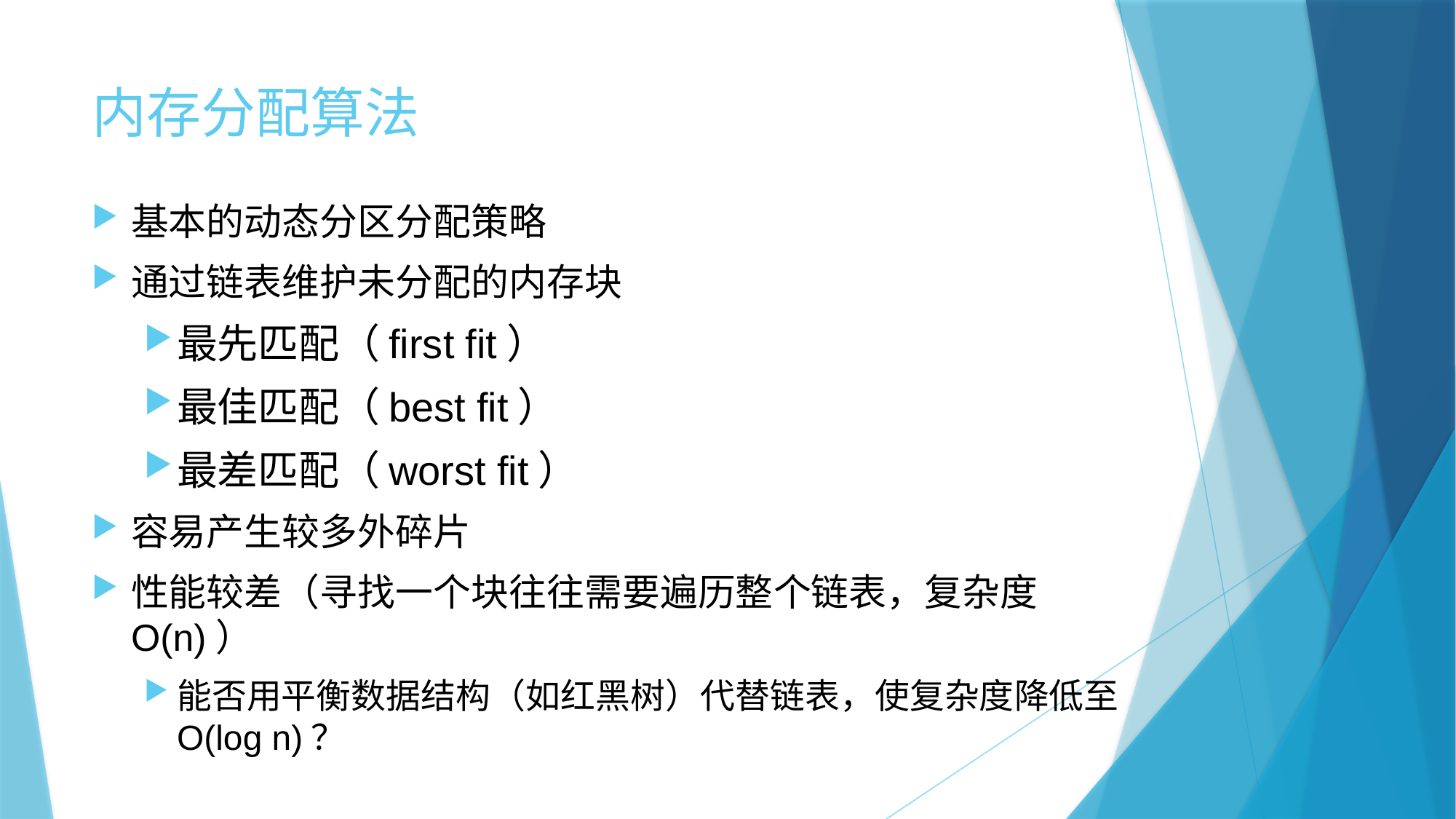

# 内存分配算法
基本的动态分区分配策略
通过链表维护未分配的内存块
最先匹配（first fit）
最佳匹配（best fit）
最差匹配（worst fit）
容易产生较多外碎片
性能较差（寻找一个块往往需要遍历整个链表，复杂度O(n)）
能否用平衡数据结构（如红黑树）代替链表，使复杂度降低至O(log n)？